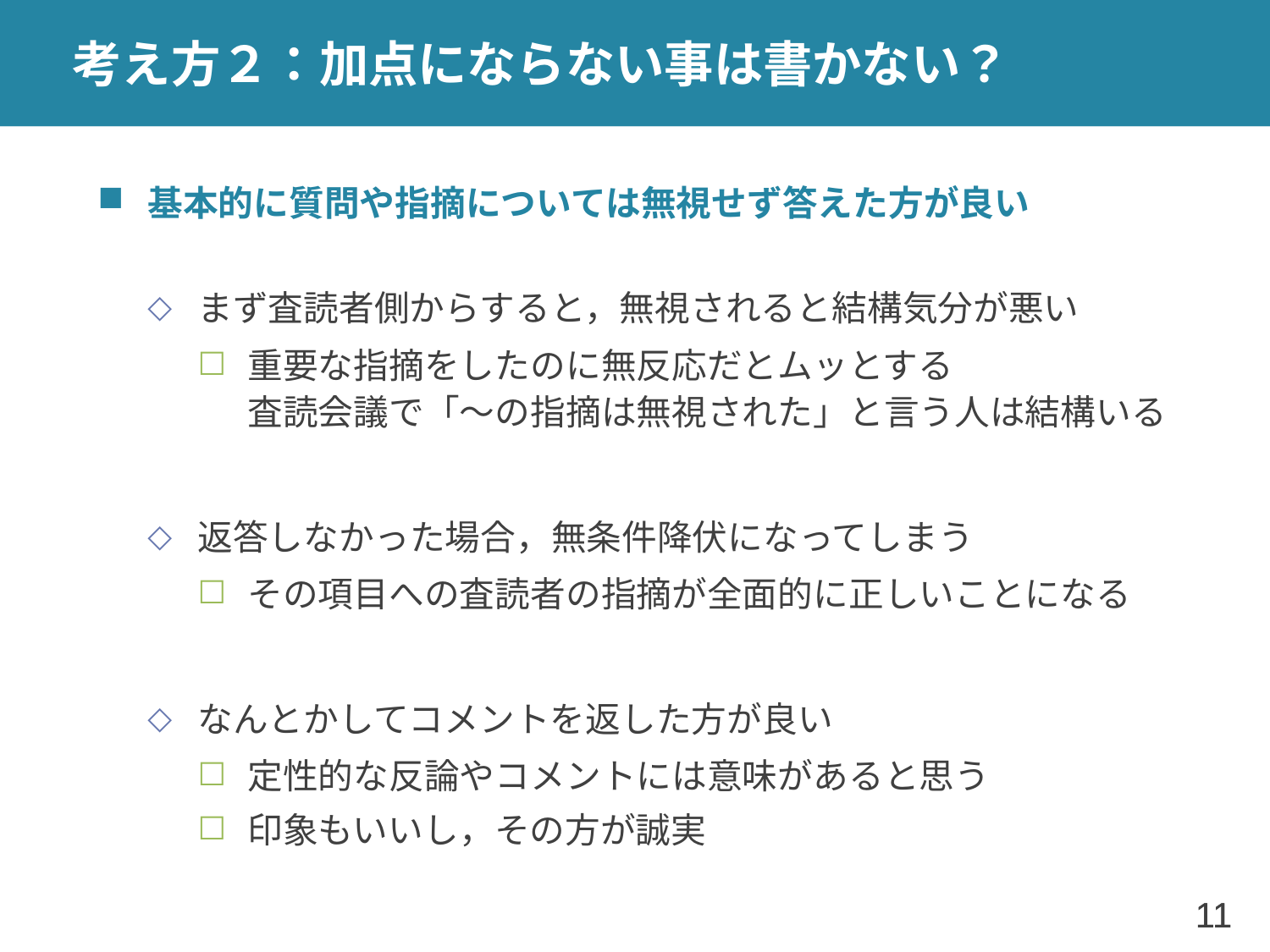

# 考え方２：加点にならない事は書かない？
基本的に質問や指摘については無視せず答えた方が良い
まず査読者側からすると，無視されると結構気分が悪い
重要な指摘をしたのに無反応だとムッとする
査読会議で「～の指摘は無視された」と言う人は結構いる

返答しなかった場合，無条件降伏になってしまう
その項目への査読者の指摘が全面的に正しいことになる

なんとかしてコメントを返した方が良い
定性的な反論やコメントには意味があると思う
印象もいいし，その方が誠実